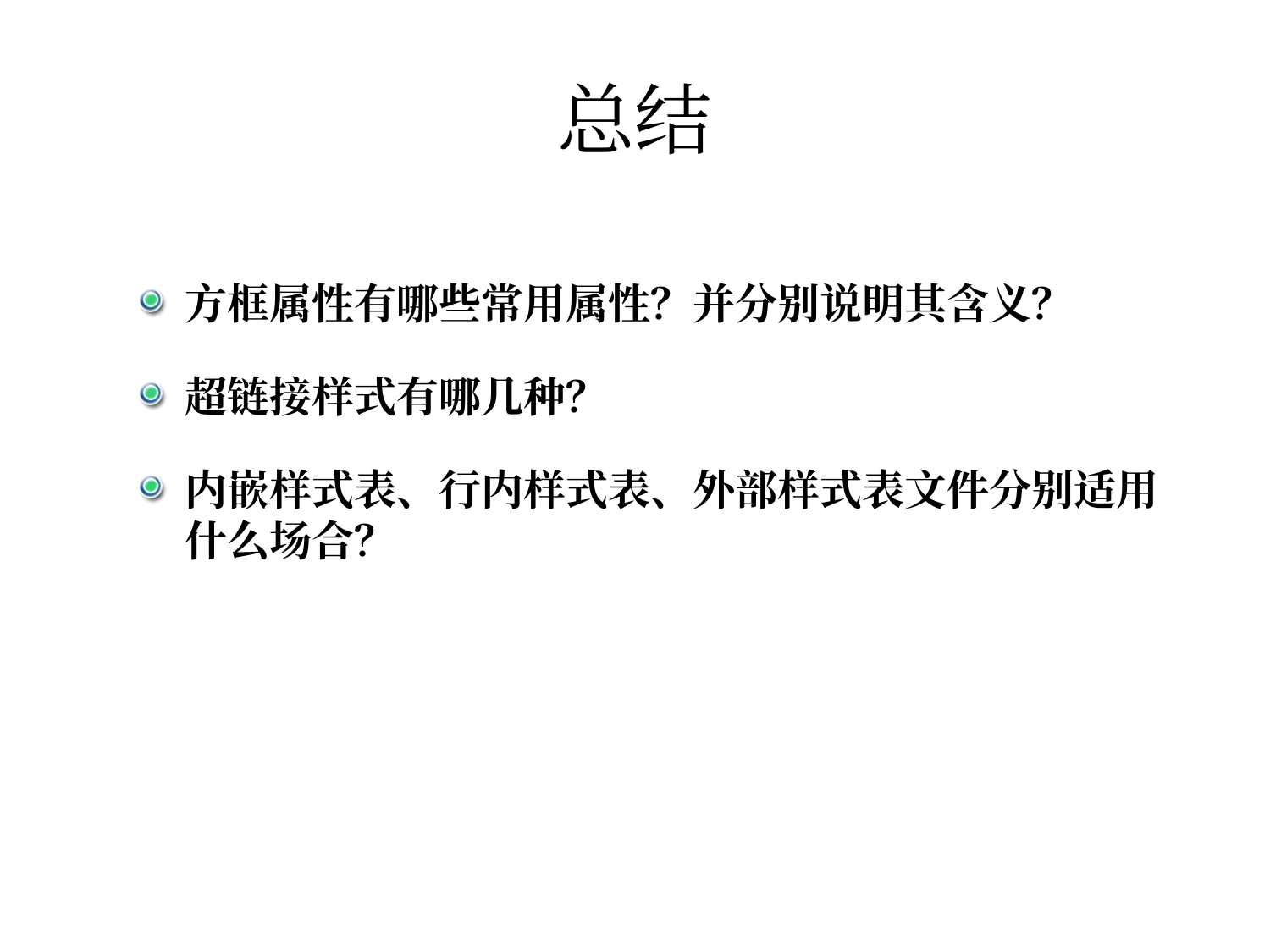

总结

方框属性有哪些常用属性？并分别说明其含义？
超链接样式有哪几种？
内嵌样式表、行内样式表、外部样式表文件分别适用什么场合？